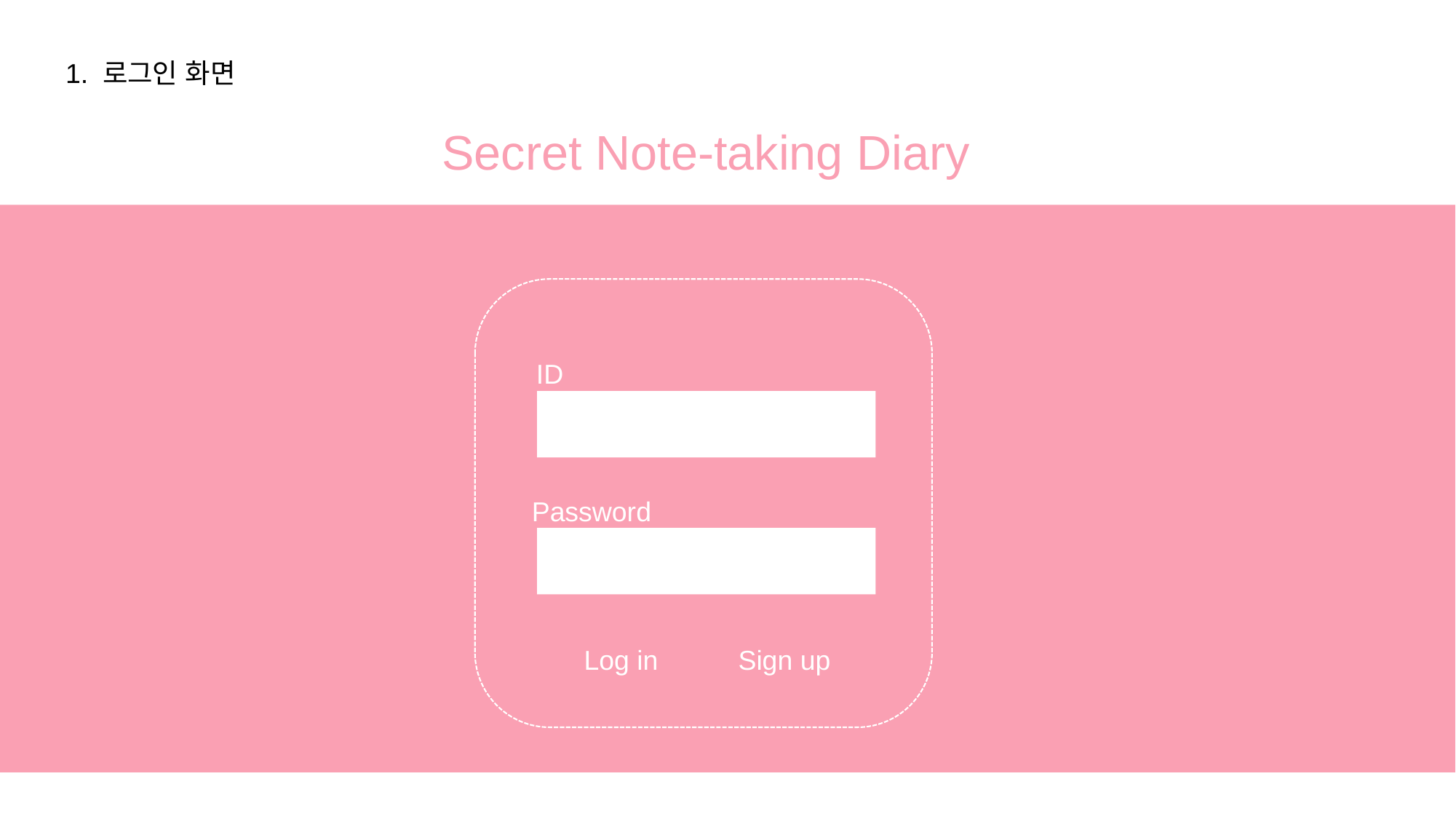

1. 로그인 화면
Secret Note-taking Diary

ID

Password

Log in
Sign up